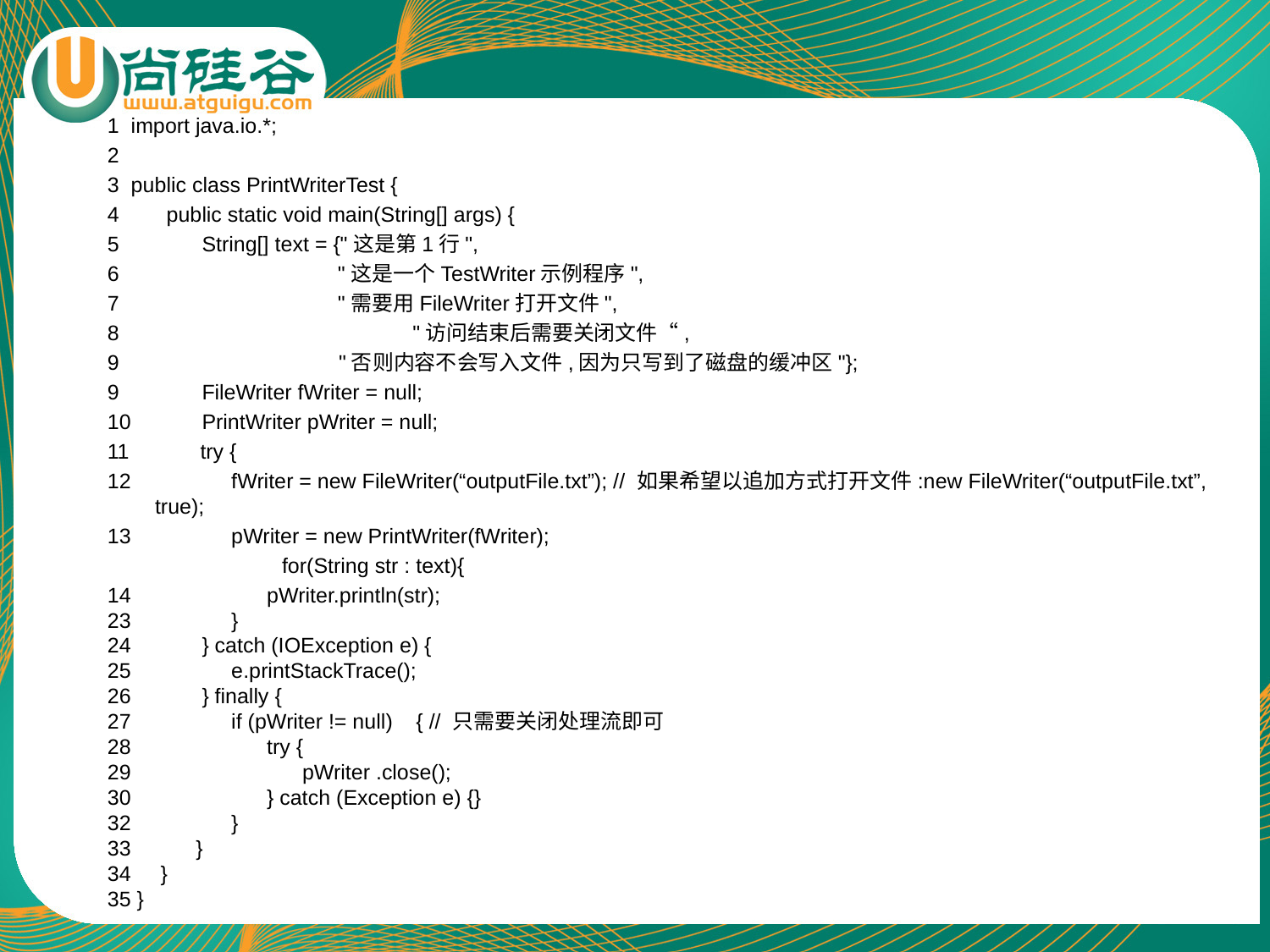

1  import java.io.*;
2
3  public class PrintWriterTest {
4        public static void main(String[] args) {
5              String[] text = {"这是第1行",
6                                     "这是一个TestWriter示例程序",
7                                     "需要用FileWriter打开文件",
 	                  "访问结束后需要关闭文件“,
                           "否则内容不会写入文件,因为只写到了磁盘的缓冲区"};
9              FileWriter fWriter = null;
10            PrintWriter pWriter = null;
11            try {
12                 fWriter = new FileWriter(“outputFile.txt”); // 如果希望以追加方式打开文件:new FileWriter(“outputFile.txt”, true);
13                 pWriter = new PrintWriter(fWriter);
		for(String str : text){
14                       pWriter.println(str);
23                 }
24            } catch (IOException e) {
25                 e.printStackTrace();
26            } finally {
27                 if (pWriter != null)    { // 只需要关闭处理流即可
28                       try {
29                             pWriter .close();
30                       } catch (Exception e) {}
32                 }
33           }
34     }
35 }